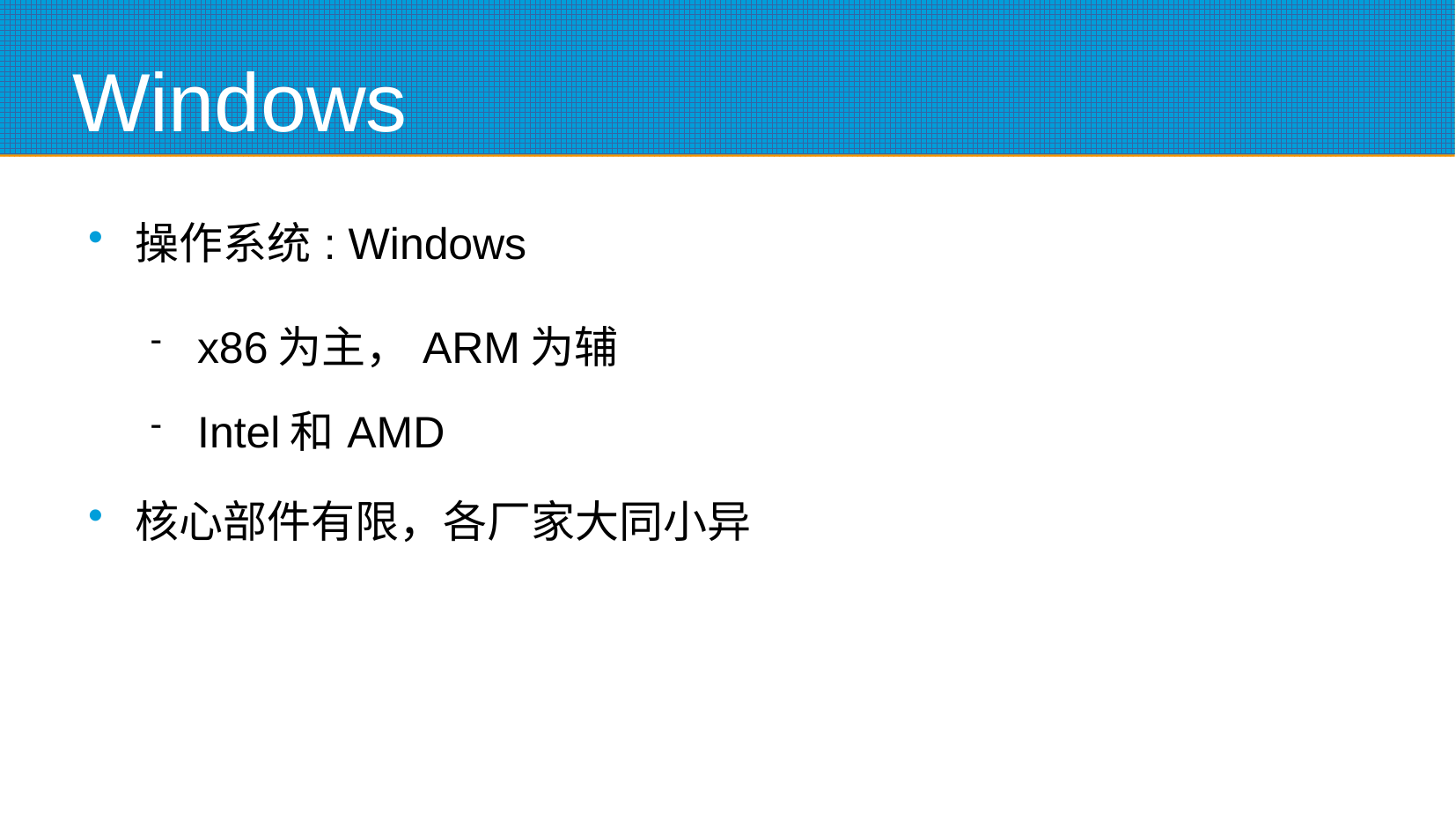

# Windows
操作系统: Windows
x86为主，ARM为辅
Intel和AMD
核心部件有限，各厂家大同小异